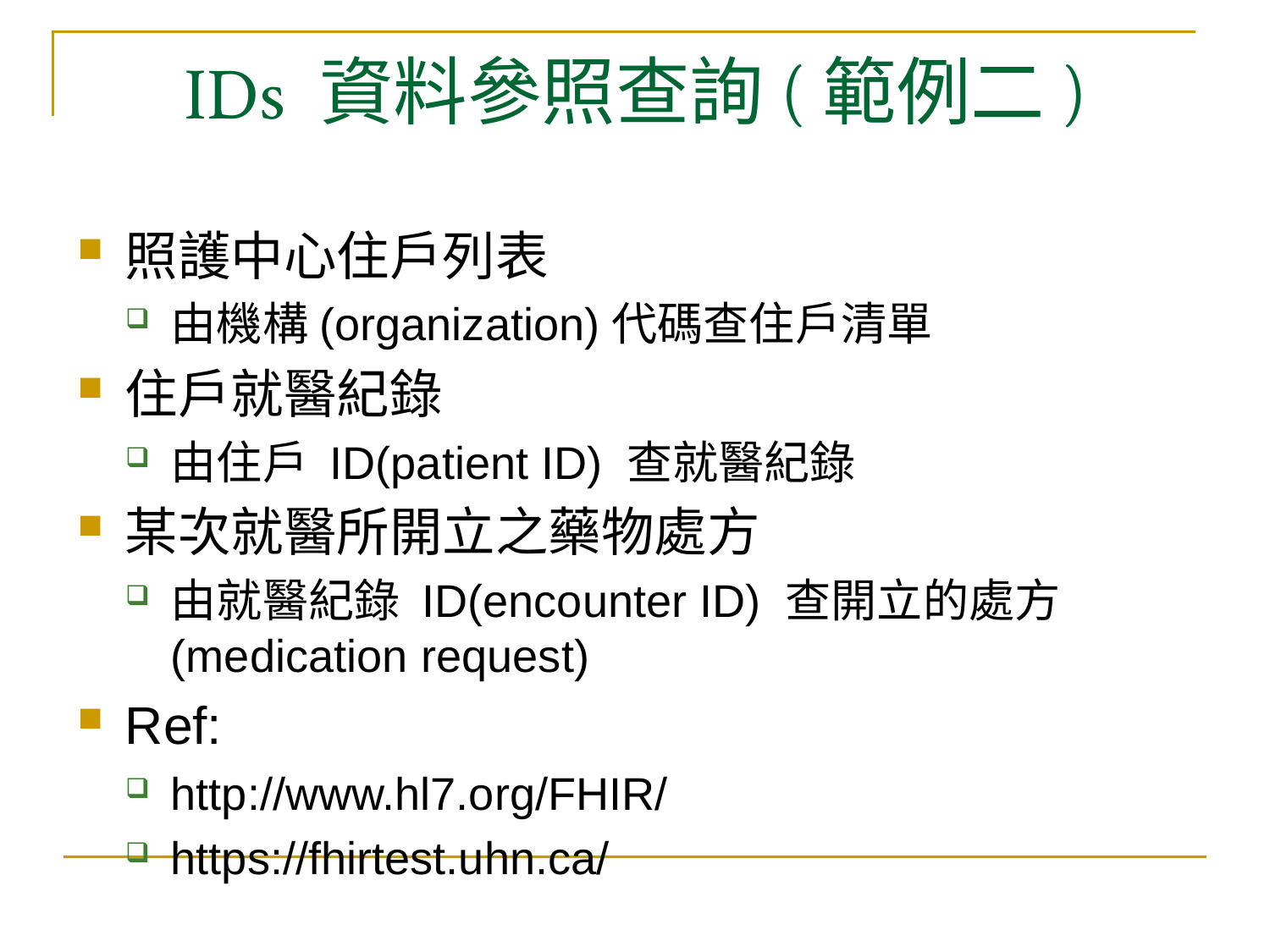

# IDs 資料參照查詢(範例二)
照護中心住戶列表
由機構(organization)代碼查住戶清單
住戶就醫紀錄
由住戶 ID(patient ID) 查就醫紀錄
某次就醫所開立之藥物處方
由就醫紀錄 ID(encounter ID) 查開立的處方(medication request)
Ref:
http://www.hl7.org/FHIR/
https://fhirtest.uhn.ca/